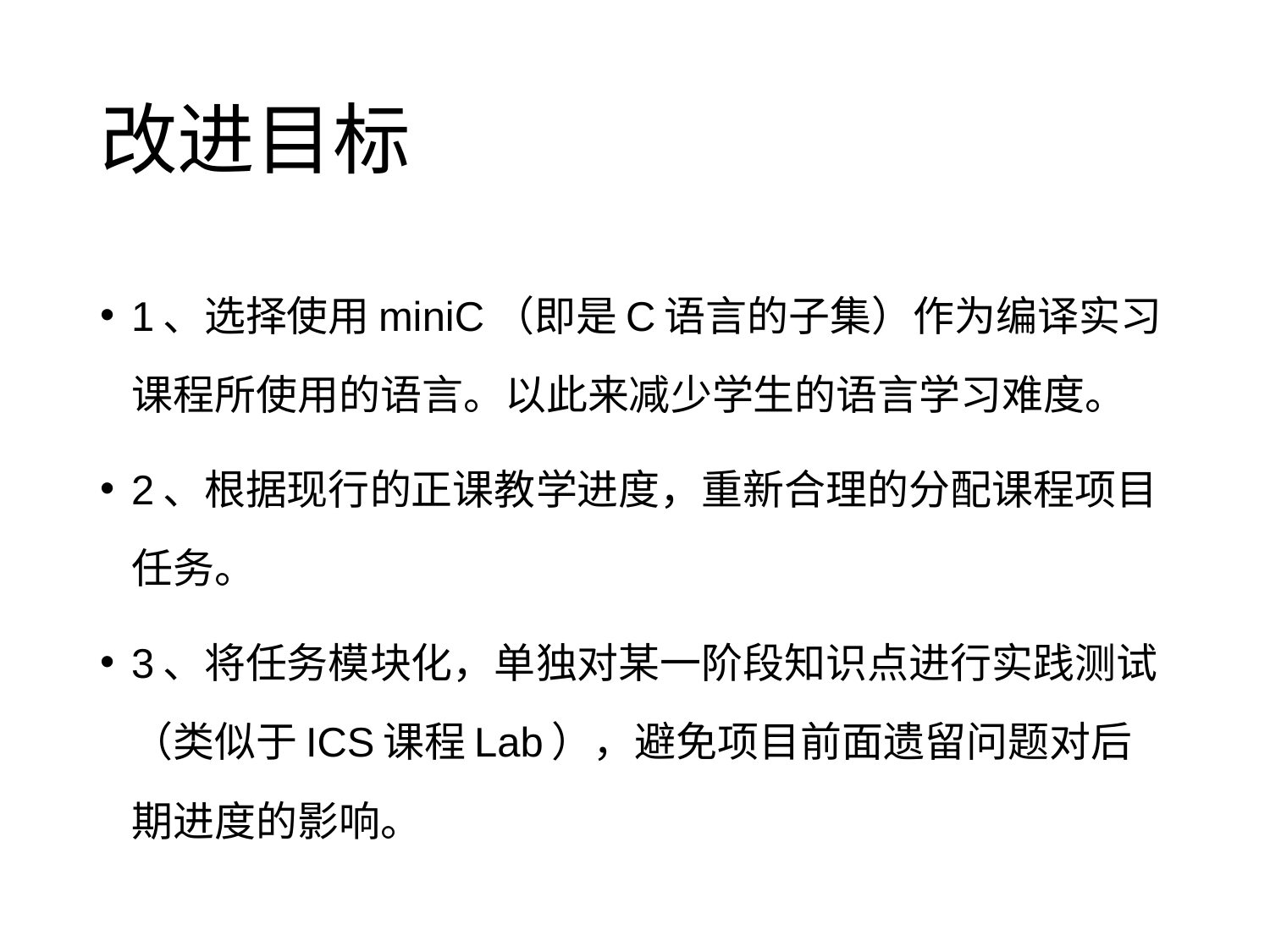

# 改进目标
1、选择使用miniC（即是C语言的子集）作为编译实习课程所使用的语言。以此来减少学生的语言学习难度。
2、根据现行的正课教学进度，重新合理的分配课程项目任务。
3、将任务模块化，单独对某一阶段知识点进行实践测试（类似于ICS课程Lab），避免项目前面遗留问题对后期进度的影响。